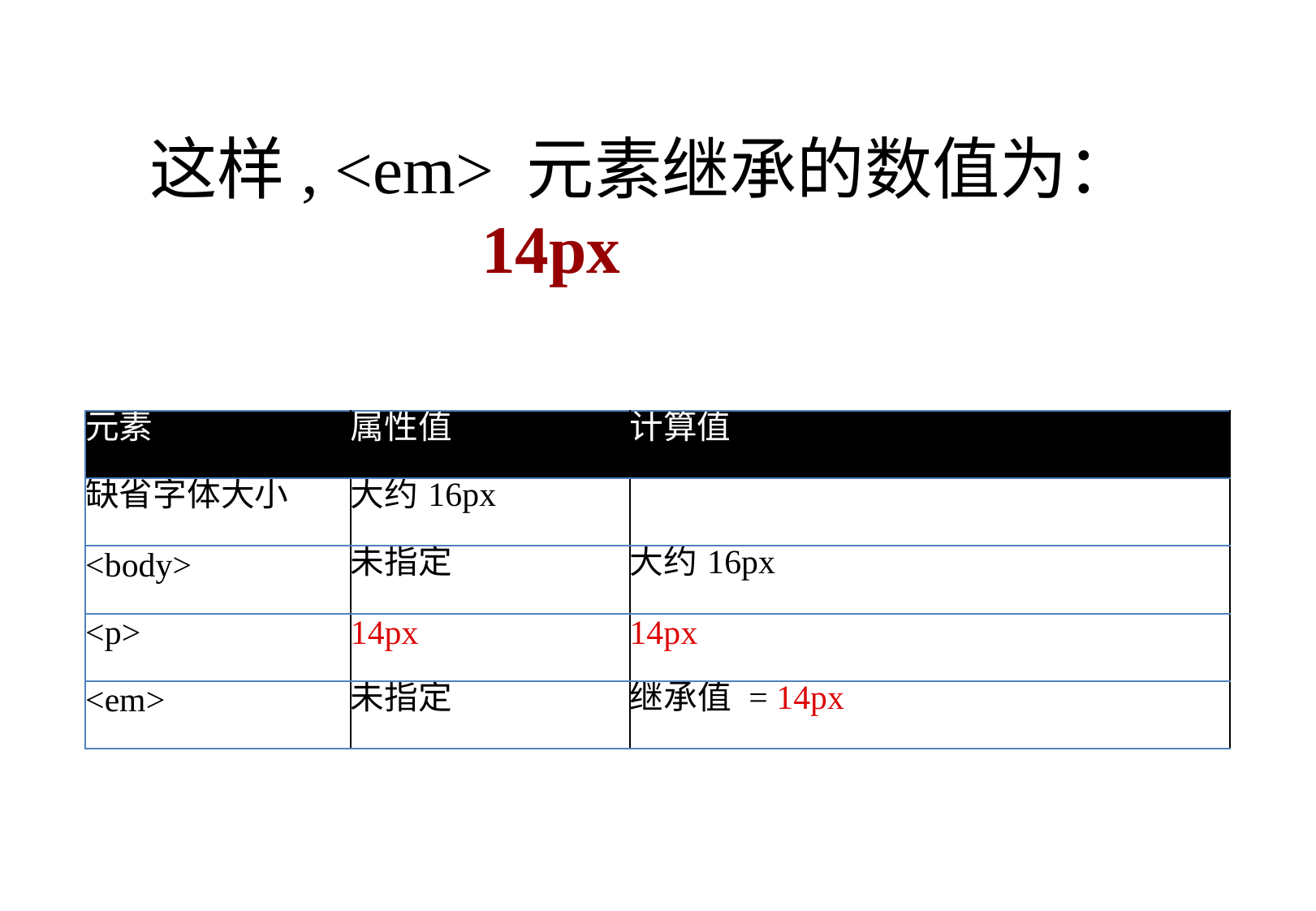

这样, <em> 元素继承的数值为：
14px
| 元素 | 属性值 | 计算值 |
| --- | --- | --- |
| 缺省字体大小 | 大约16px |  |
| <body> | 未指定 | 大约16px |
| <p> | 14px | 14px |
| <em> | 未指定 | 继承值 = 14px |